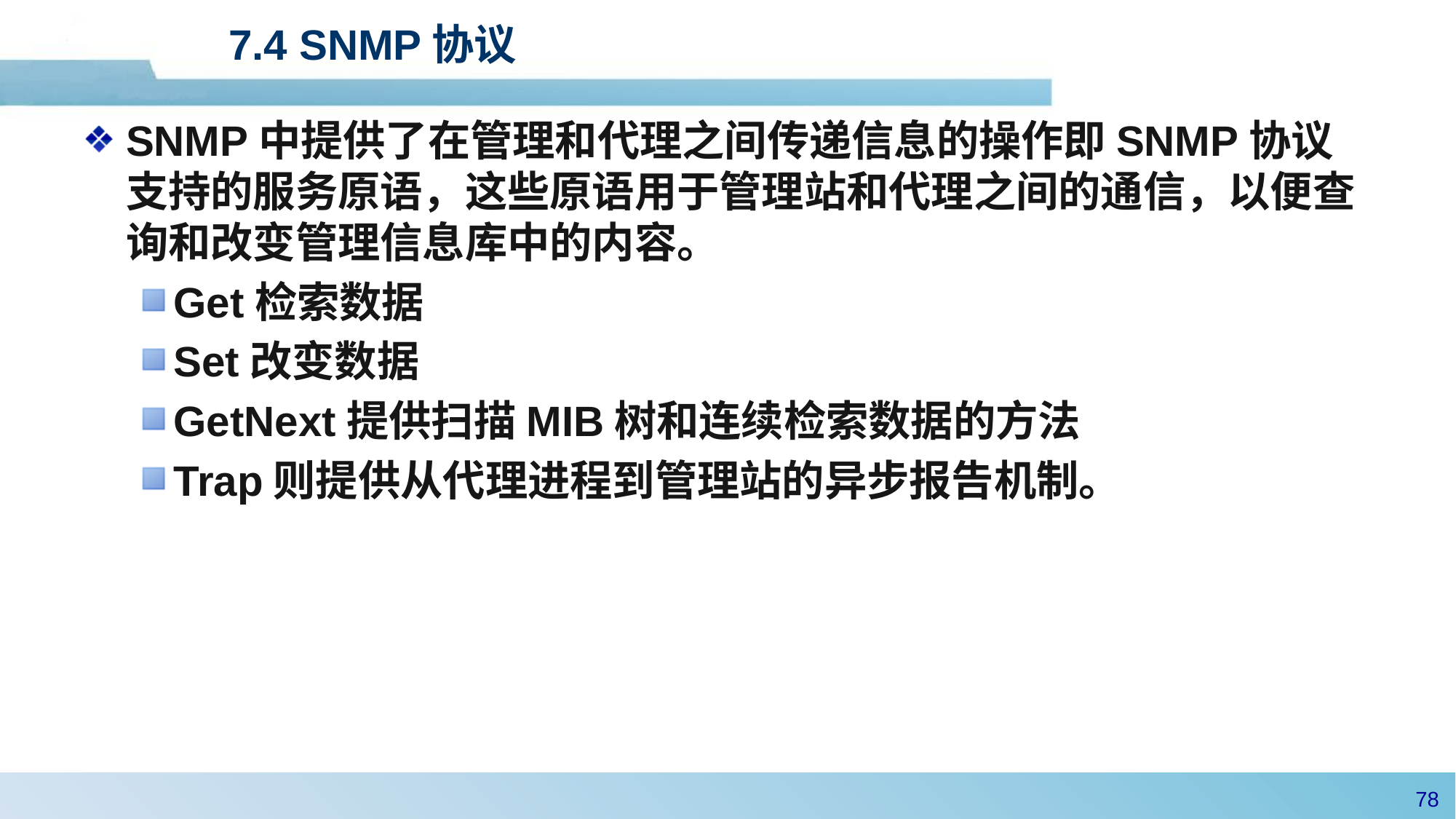

# 7.4 SNMP协议
SNMP中提供了在管理和代理之间传递信息的操作即SNMP协议支持的服务原语，这些原语用于管理站和代理之间的通信，以便查询和改变管理信息库中的内容。
Get检索数据
Set改变数据
GetNext提供扫描MIB树和连续检索数据的方法
Trap则提供从代理进程到管理站的异步报告机制。
78